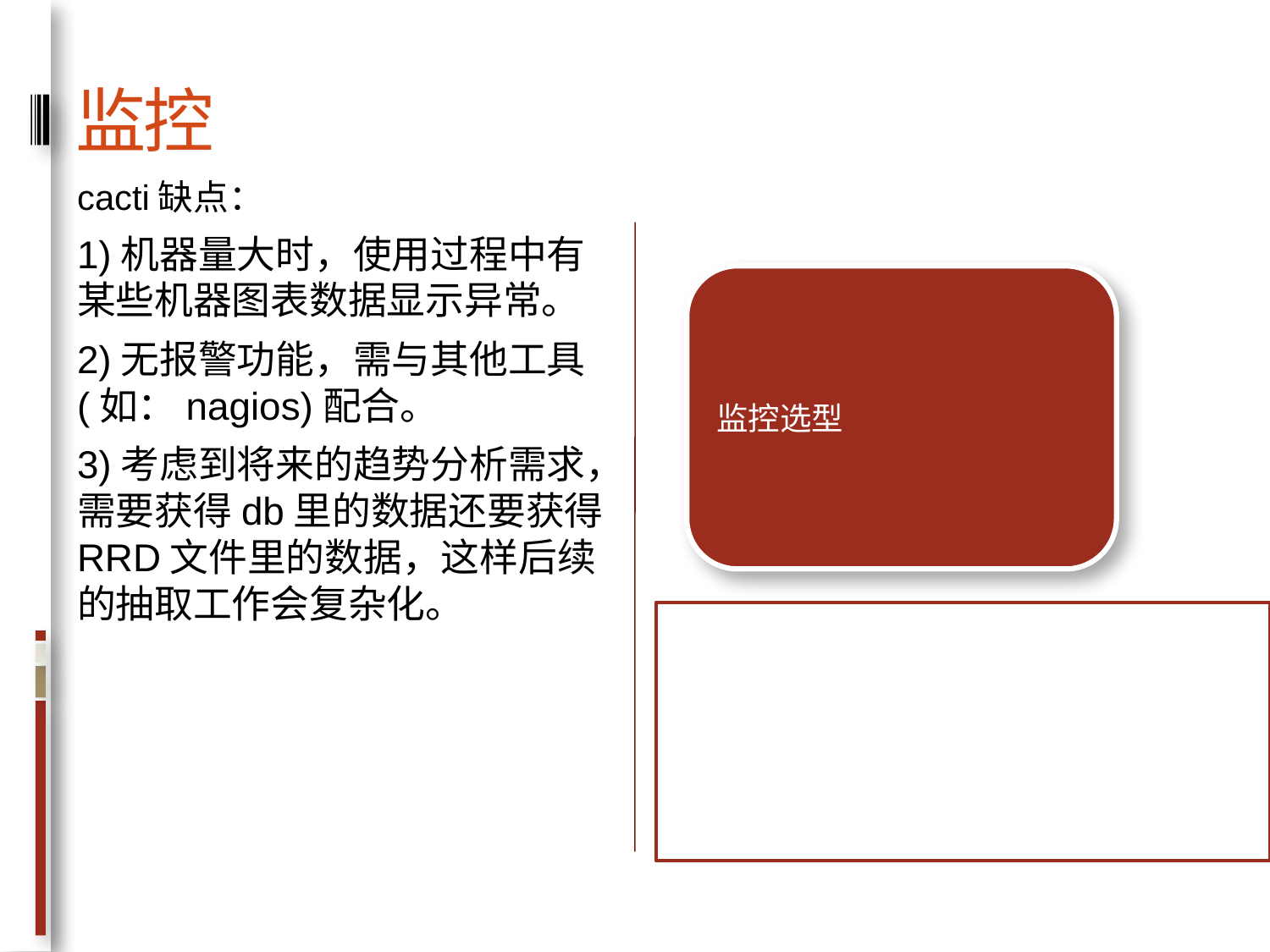

# 监控
cacti缺点：
1)机器量大时，使用过程中有某些机器图表数据显示异常。
2)无报警功能，需与其他工具(如：nagios)配合。
3)考虑到将来的趋势分析需求，需要获得db里的数据还要获得RRD文件里的数据，这样后续的抽取工作会复杂化。
监控选型